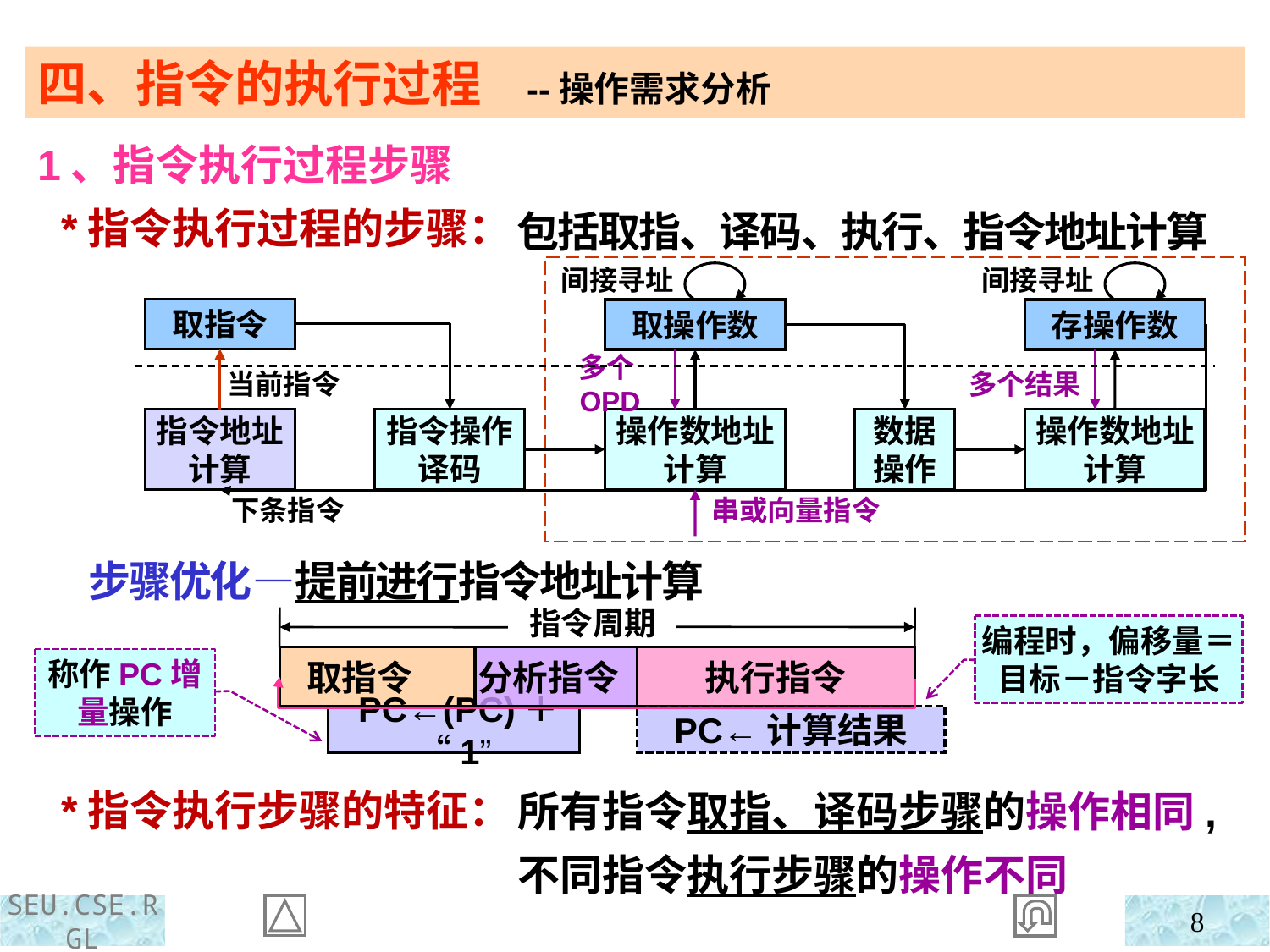

四、指令的执行过程   --操作需求分析
1、指令执行过程步骤
  *指令执行过程的步骤：

  *指令执行步骤的特征：
包括取指、译码、执行、指令地址计算

间接寻址
间接寻址

取指令
取操作数
存操作数
多个OPD
当前指令
多个结果
指令地址计算
指令操作译码
操作数地址计算
数据操作
操作数地址计算
下条指令
串或向量指令
     步骤优化—提前进行指令地址计算
指令周期
  取指令
分析指令
执行指令
 PC←(PC)＋“1”
PC←计算结果
编程时，偏移量＝目标－指令字长
称作PC增量操作
所有指令取指、译码步骤的操作相同,
不同指令执行步骤的操作不同

8